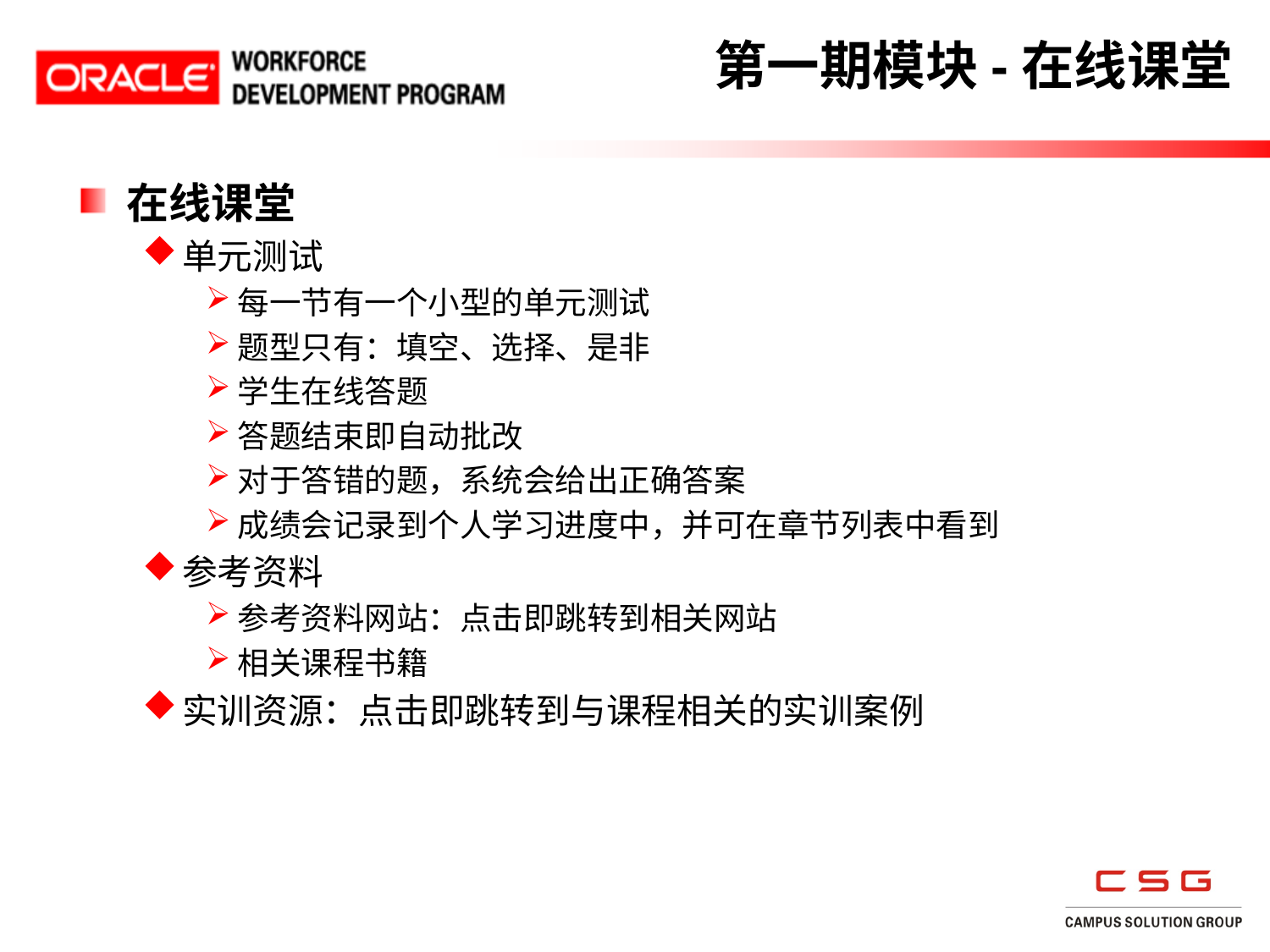

# 第一期模块-在线课堂
在线课堂
单元测试
每一节有一个小型的单元测试
题型只有：填空、选择、是非
学生在线答题
答题结束即自动批改
对于答错的题，系统会给出正确答案
成绩会记录到个人学习进度中，并可在章节列表中看到
参考资料
参考资料网站：点击即跳转到相关网站
相关课程书籍
实训资源：点击即跳转到与课程相关的实训案例